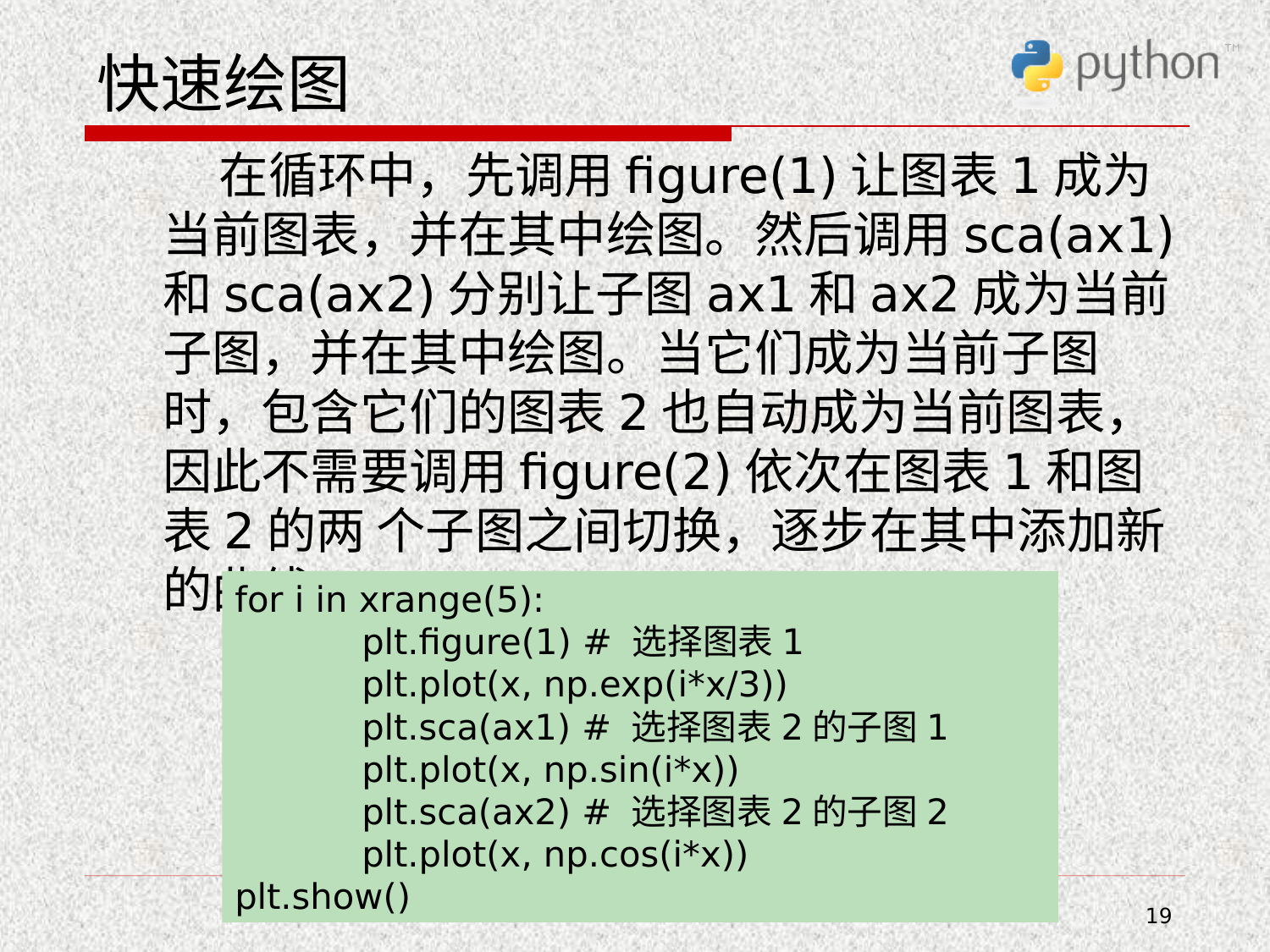

# 快速绘图
          在循环中，先调用figure(1)让图表1成为当前图表，并在其中绘图。然后调用sca(ax1) 和sca(ax2)分别让子图ax1和ax2成为当前子图，并在其中绘图。当它们成为当前子图时，包含它们的图表2也自动成为当前图表，因此不需要调用figure(2)依次在图表1和图表2的两 个子图之间切换，逐步在其中添加新的曲线

for i in xrange(5):
	plt.figure(1) # 选择图表1
	plt.plot(x, np.exp(i*x/3))
	plt.sca(ax1) # 选择图表2的子图1
	plt.plot(x, np.sin(i*x))
	plt.sca(ax2) # 选择图表2的子图2
	plt.plot(x, np.cos(i*x))
plt.show()
19